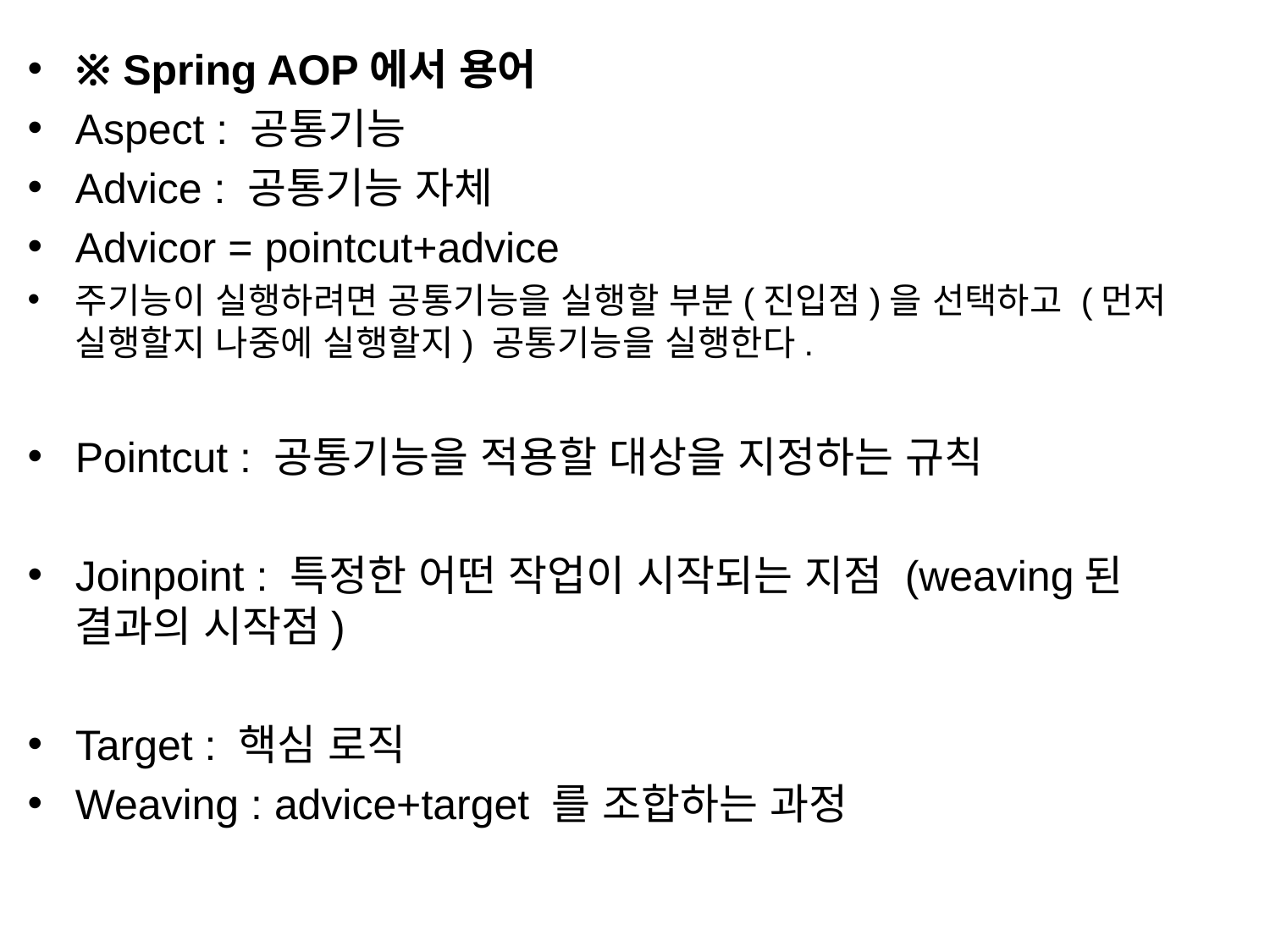

※ Spring AOP에서 용어
Aspect : 공통기능
Advice : 공통기능 자체
Advicor = pointcut+advice
주기능이 실행하려면 공통기능을 실행할 부분(진입점)을 선택하고 (먼저 실행할지 나중에 실행할지) 공통기능을 실행한다.

Pointcut : 공통기능을 적용할 대상을 지정하는 규칙

Joinpoint : 특정한 어떤 작업이 시작되는 지점 (weaving된 결과의 시작점)

Target : 핵심 로직
Weaving : advice+target 를 조합하는 과정